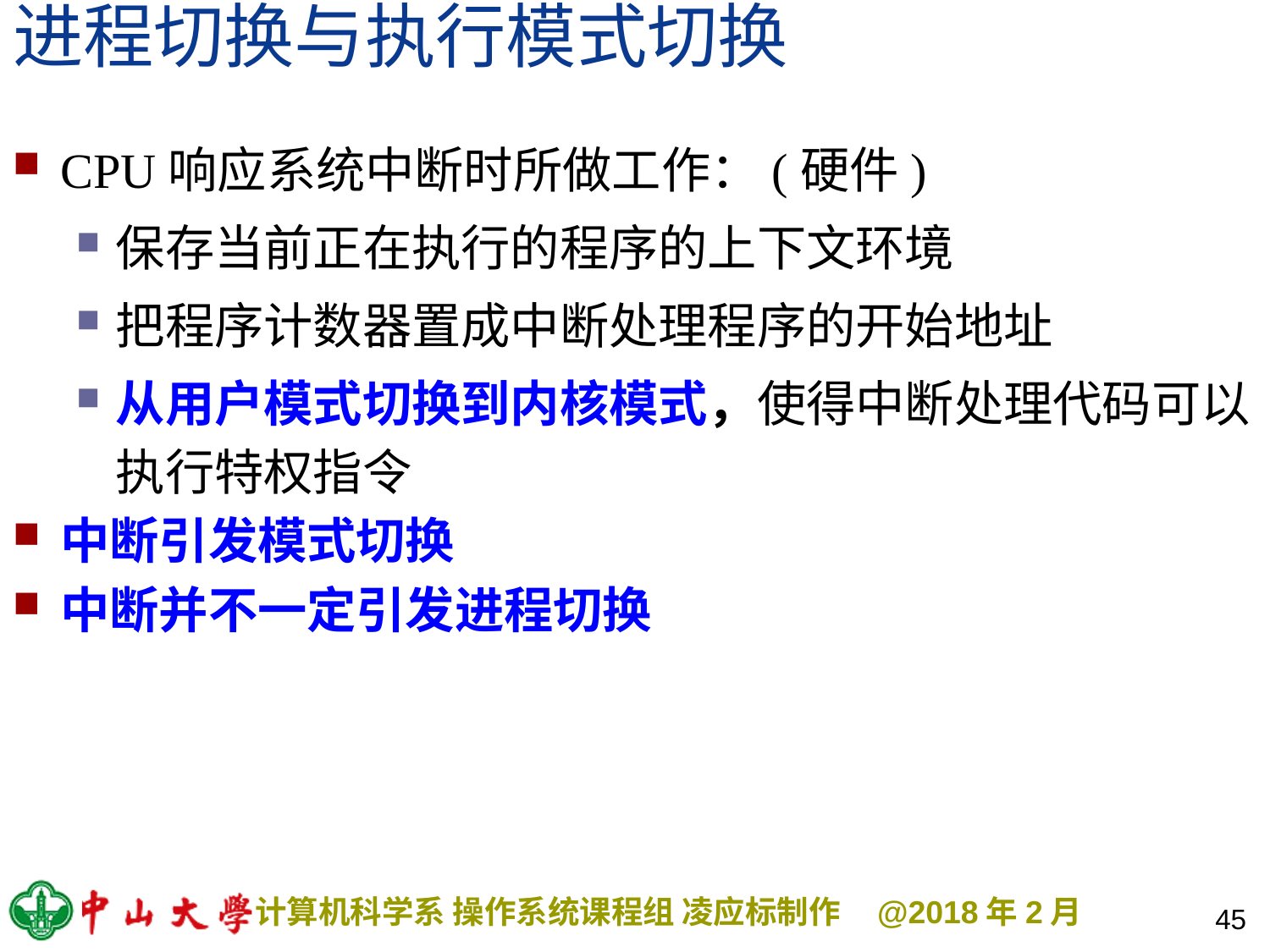

# 进程切换与执行模式切换
CPU响应系统中断时所做工作：(硬件)
保存当前正在执行的程序的上下文环境
把程序计数器置成中断处理程序的开始地址
从用户模式切换到内核模式，使得中断处理代码可以执行特权指令
中断引发模式切换
中断并不一定引发进程切换
45